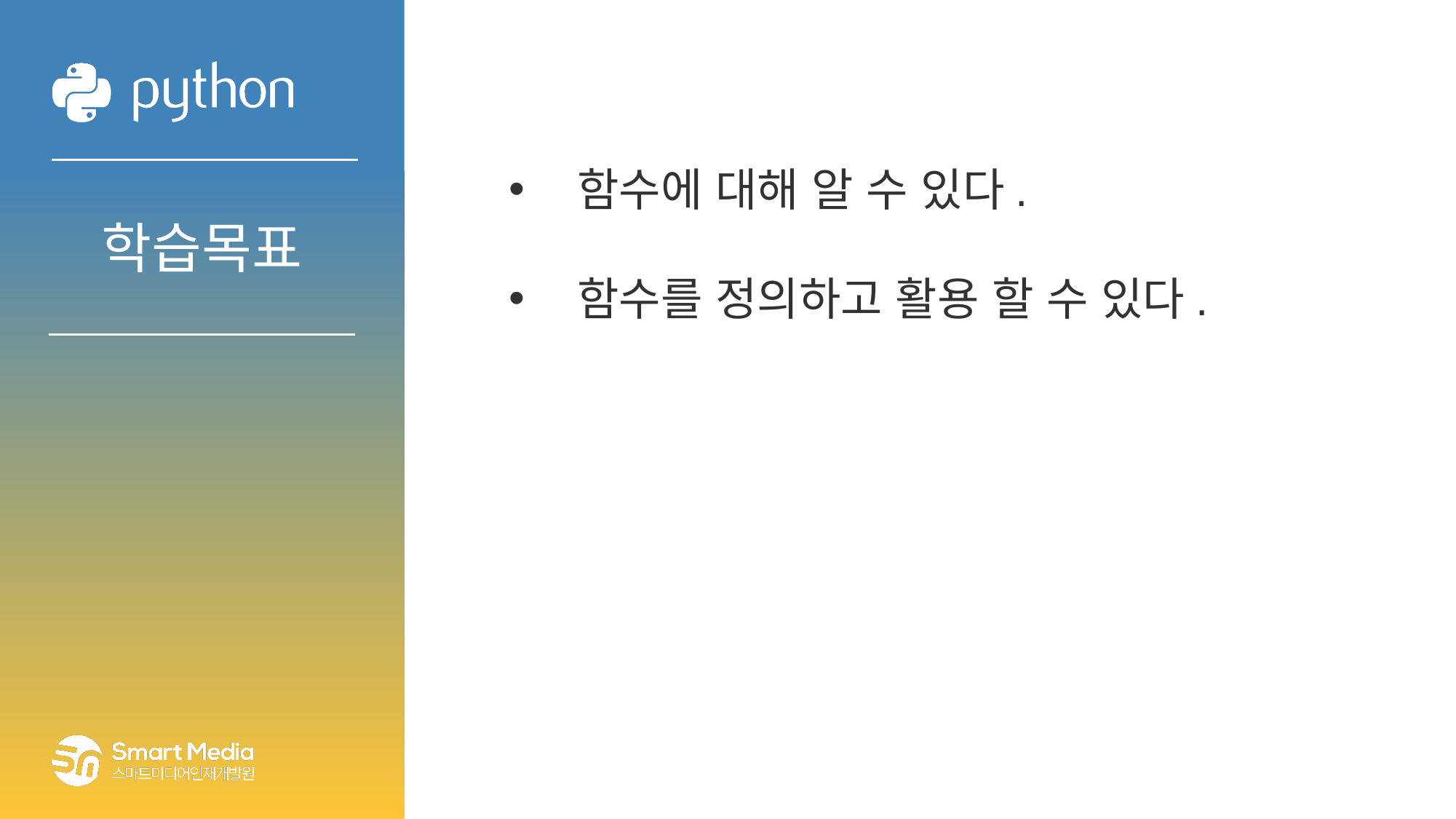

함수에 대해 알 수 있다.

함수를 정의하고 활용 할 수 있다.
학습목표